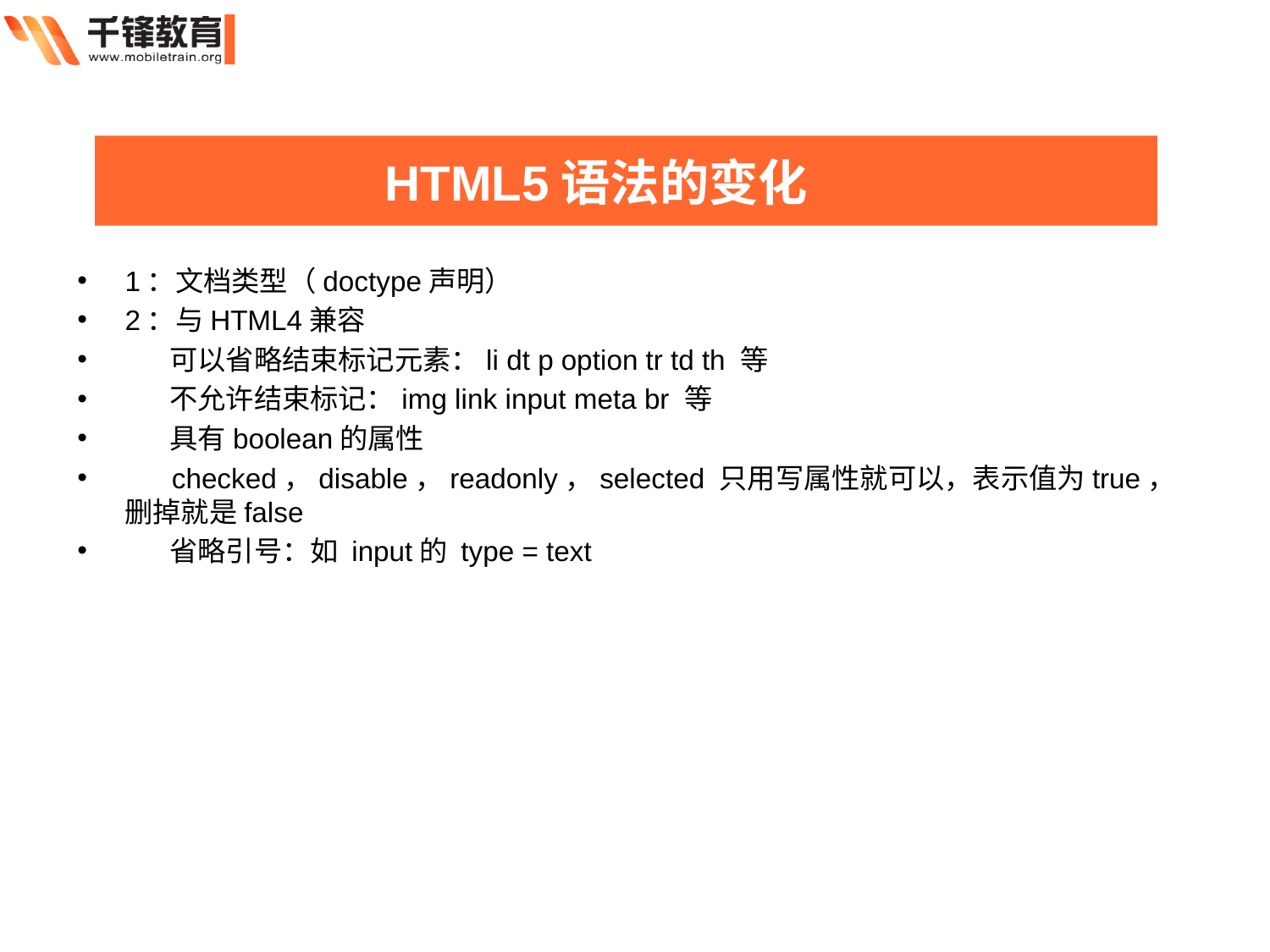

HTML5语法的变化
1：文档类型（doctype声明）
2：与HTML4兼容
      可以省略结束标记元素：li dt p option tr td th 等
      不允许结束标记：img link input meta br 等
      具有boolean的属性
      checked，disable，readonly，selected 只用写属性就可以，表示值为true，删掉就是false
      省略引号：如 input的 type = text